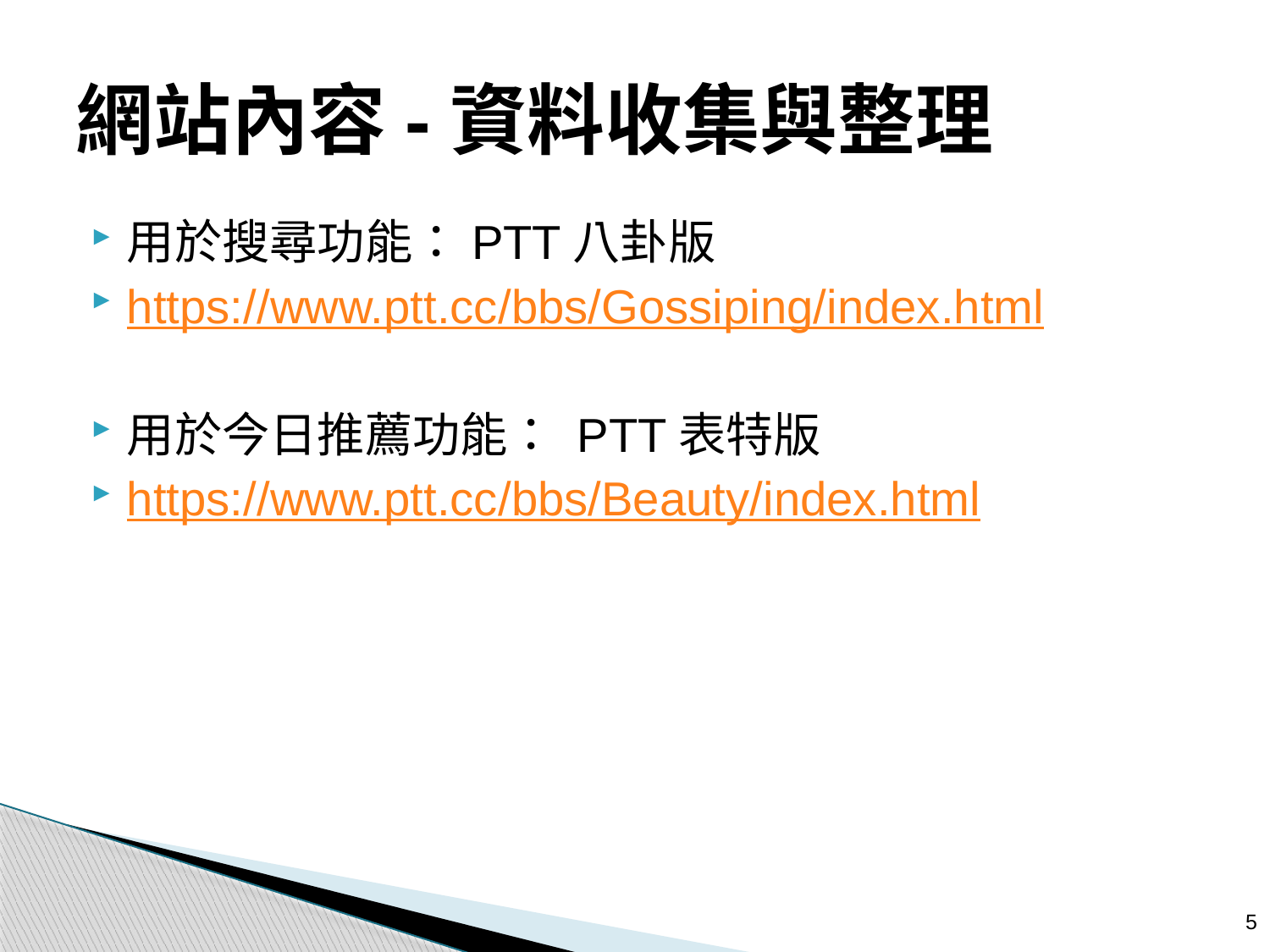

# 網站內容-資料收集與整理
用於搜尋功能：PTT八卦版
https://www.ptt.cc/bbs/Gossiping/index.html

用於今日推薦功能： PTT表特版
https://www.ptt.cc/bbs/Beauty/index.html

5